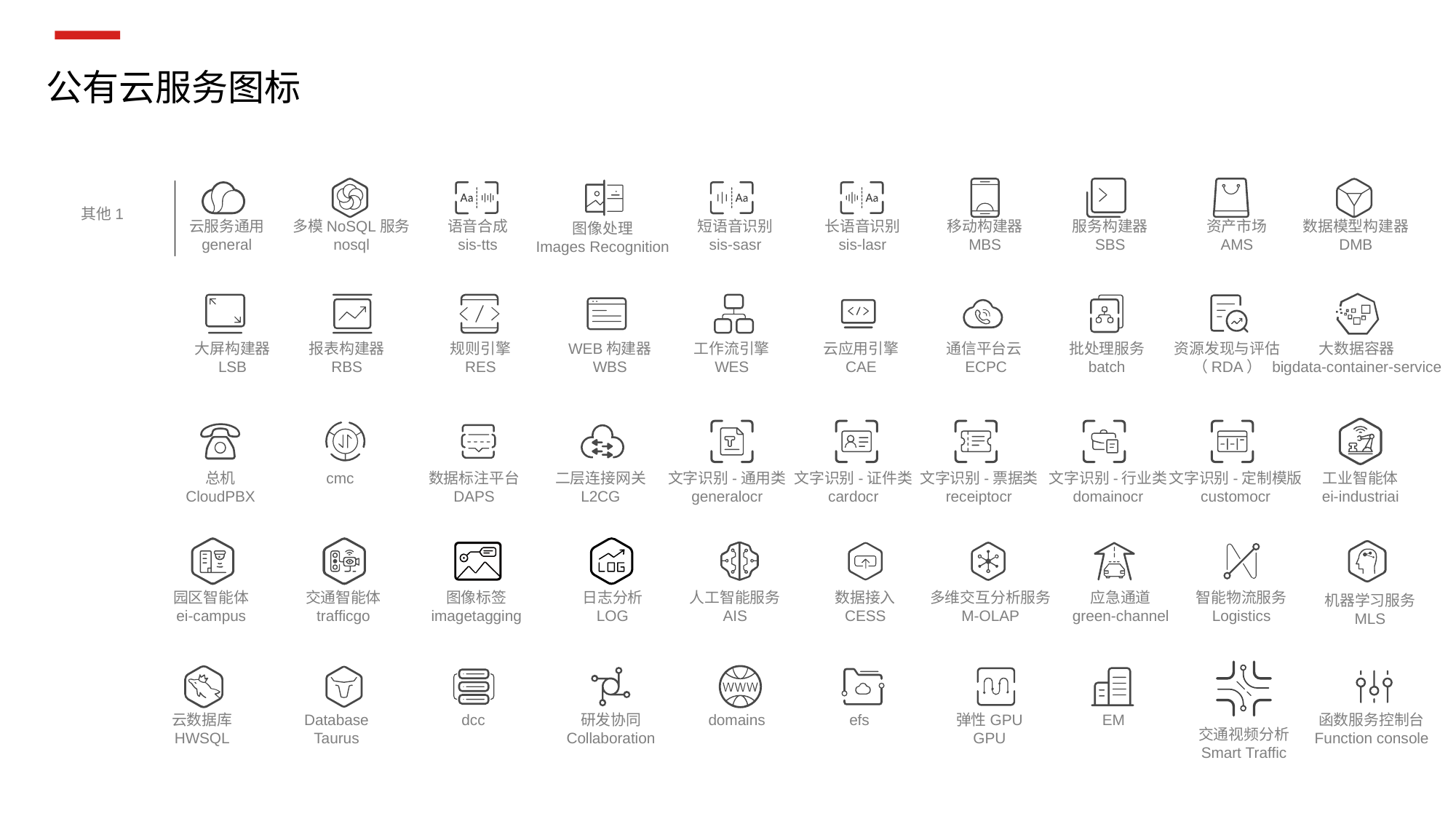

公有云服务图标

其他1
云服务通用
general
多模NoSQL服务
nosql
语音合成
sis-tts
短语音识别
sis-sasr
长语音识别
sis-lasr
移动构建器
MBS
服务构建器
SBS
资产市场
AMS
数据模型构建器
DMB
图像处理
Images Recognition

大屏构建器
LSB
报表构建器
RBS
规则引擎
RES
WEB构建器
WBS
工作流引擎
WES
云应用引擎
CAE
通信平台云
ECPC
批处理服务
batch
资源发现与评估
（RDA）
大数据容器
bigdata-container-service

总机
CloudPBX
cmc
数据标注平台
DAPS
二层连接网关
L2CG
文字识别-通用类
generalocr
文字识别-证件类
cardocr
文字识别-票据类
receiptocr
文字识别-行业类
domainocr
文字识别-定制模版
customocr
工业智能体
ei-industriai

园区智能体
ei-campus
交通智能体
trafficgo
图像标签
imagetagging
日志分析
LOG
人工智能服务
AIS
数据接入
CESS
多维交互分析服务
M-OLAP
应急通道
green-channel
智能物流服务
Logistics
机器学习服务
MLS

云数据库
HWSQL
Database
Taurus
dcc
研发协同
Collaboration
domains
efs
弹性GPU
GPU
EM
函数服务控制台
Function console
交通视频分析
Smart Traffic